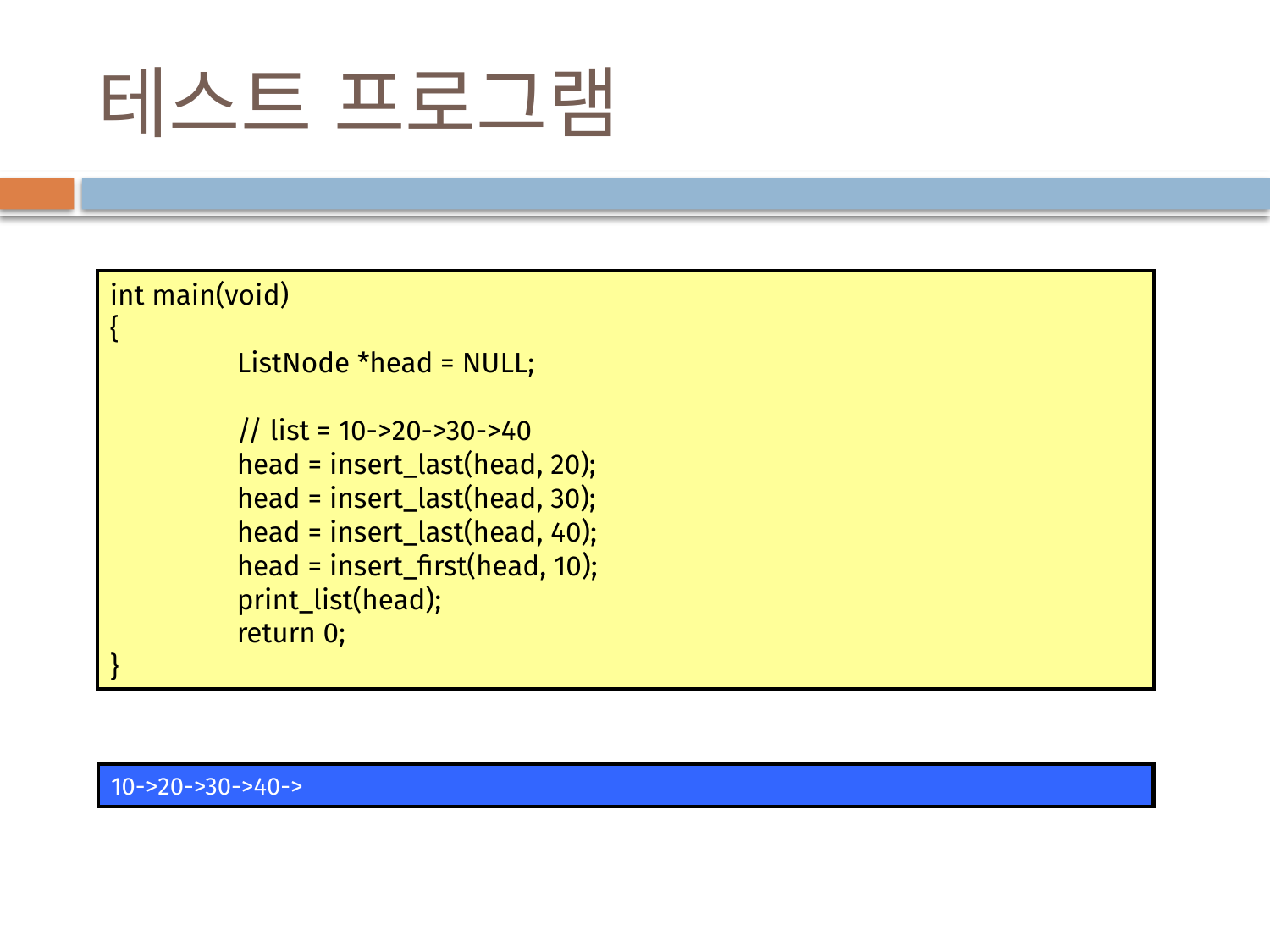

# 테스트 프로그램

int main(void)
{
	ListNode *head = NULL;

	// list = 10->20->30->40
	head = insert_last(head, 20);
	head = insert_last(head, 30);
	head = insert_last(head, 40);
	head = insert_first(head, 10);
	print_list(head);
	return 0;
}
10->20->30->40->